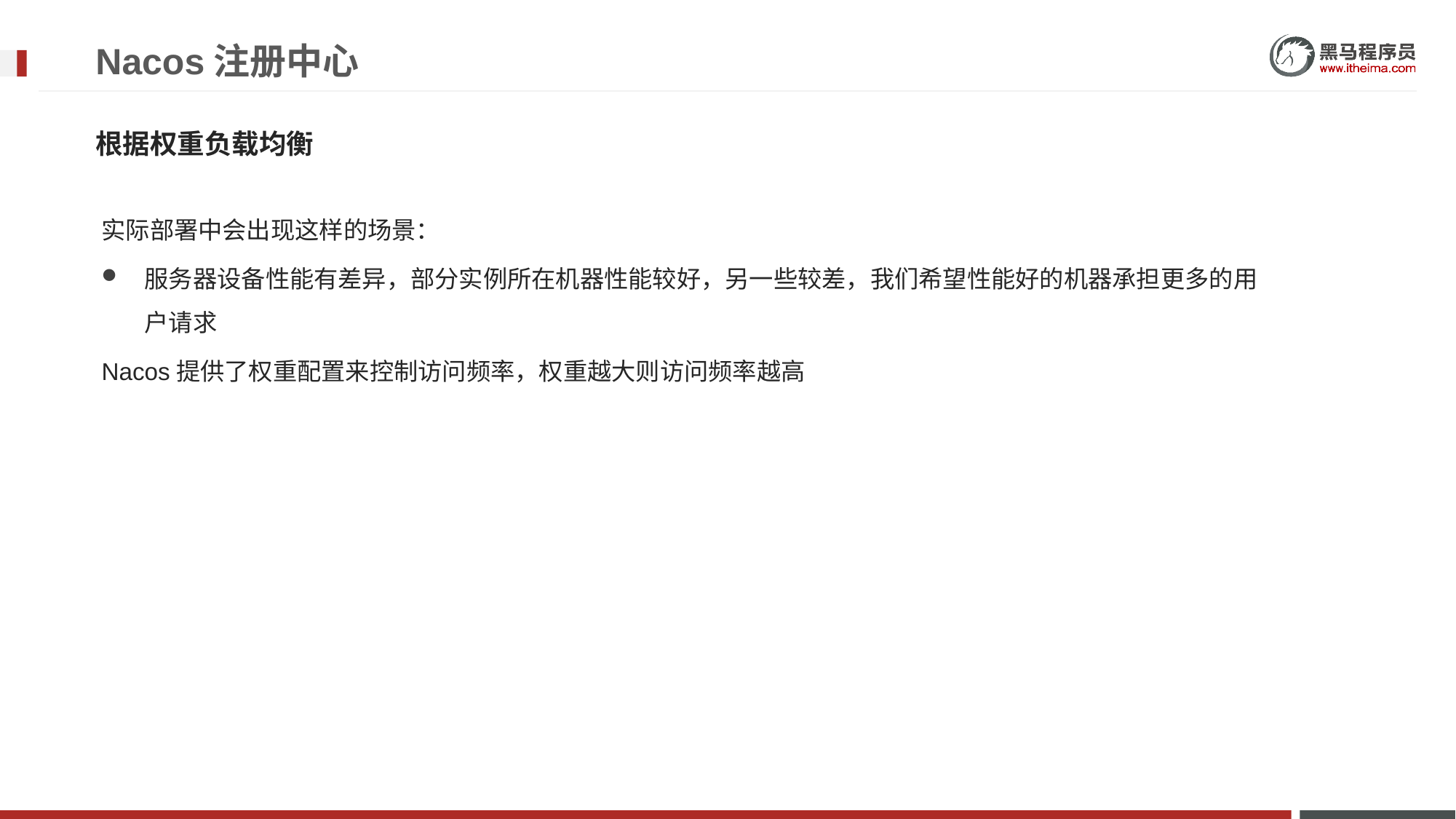

# Nacos注册中心
根据权重负载均衡
实际部署中会出现这样的场景：
服务器设备性能有差异，部分实例所在机器性能较好，另一些较差，我们希望性能好的机器承担更多的用户请求
Nacos提供了权重配置来控制访问频率，权重越大则访问频率越高